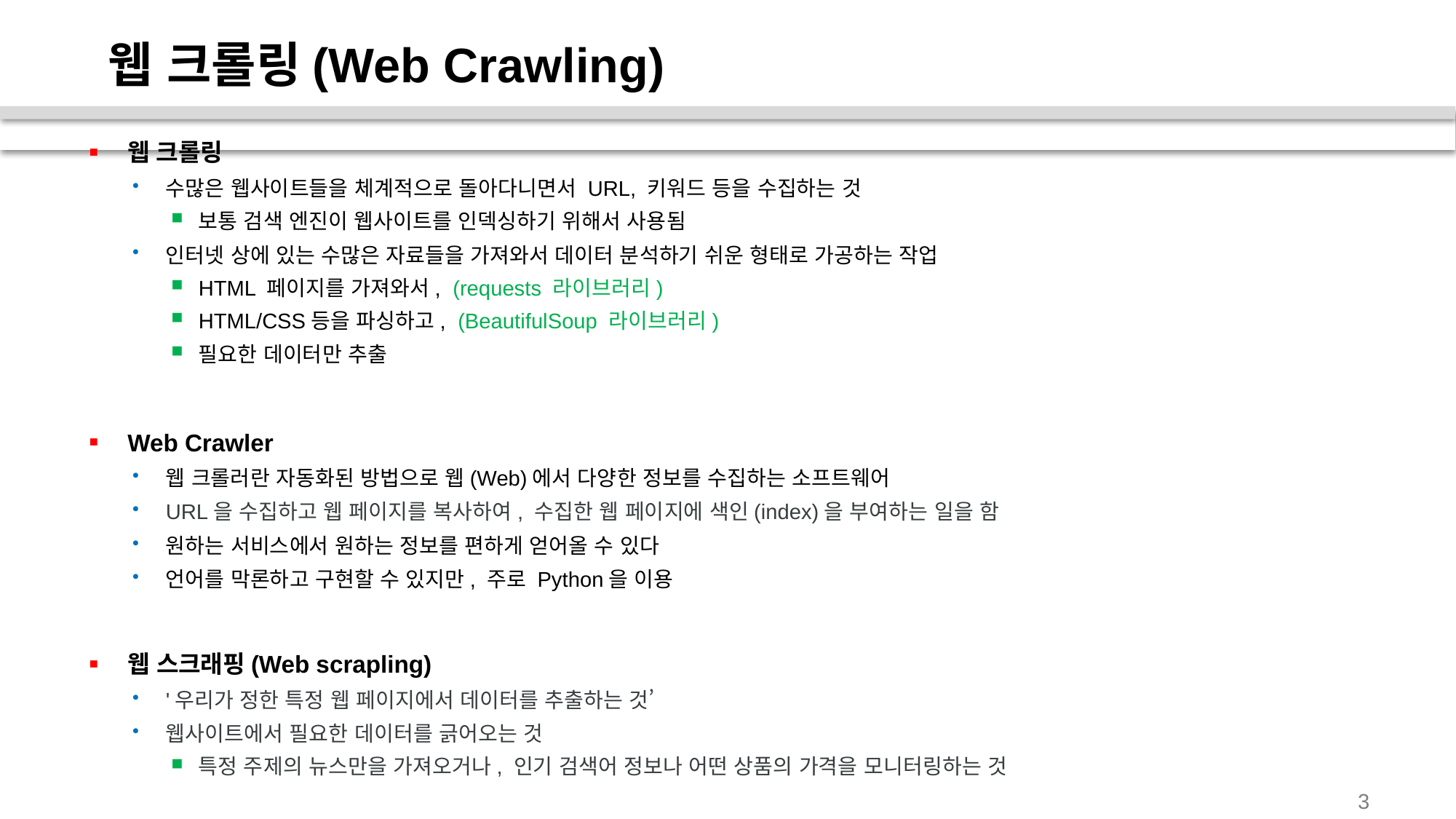

# 웹 크롤링(Web Crawling)
웹 크롤링
수많은 웹사이트들을 체계적으로 돌아다니면서 URL, 키워드 등을 수집하는 것
보통 검색 엔진이 웹사이트를 인덱싱하기 위해서 사용됨
인터넷 상에 있는 수많은 자료들을 가져와서 데이터 분석하기 쉬운 형태로 가공하는 작업
HTML 페이지를 가져와서,  (requests 라이브러리)
HTML/CSS등을 파싱하고,  (BeautifulSoup 라이브러리)
필요한 데이터만 추출

Web Crawler
웹 크롤러란 자동화된 방법으로 웹(Web)에서 다양한 정보를 수집하는 소프트웨어
URL을 수집하고 웹 페이지를 복사하여, 수집한 웹 페이지에 색인(index)을 부여하는 일을 함
원하는 서비스에서 원하는 정보를 편하게 얻어올 수 있다
언어를 막론하고 구현할 수 있지만, 주로 Python을 이용

웹 스크래핑(Web scrapling)
'우리가 정한 특정 웹 페이지에서 데이터를 추출하는 것’
웹사이트에서 필요한 데이터를 긁어오는 것
특정 주제의 뉴스만을 가져오거나, 인기 검색어 정보나 어떤 상품의 가격을 모니터링하는 것